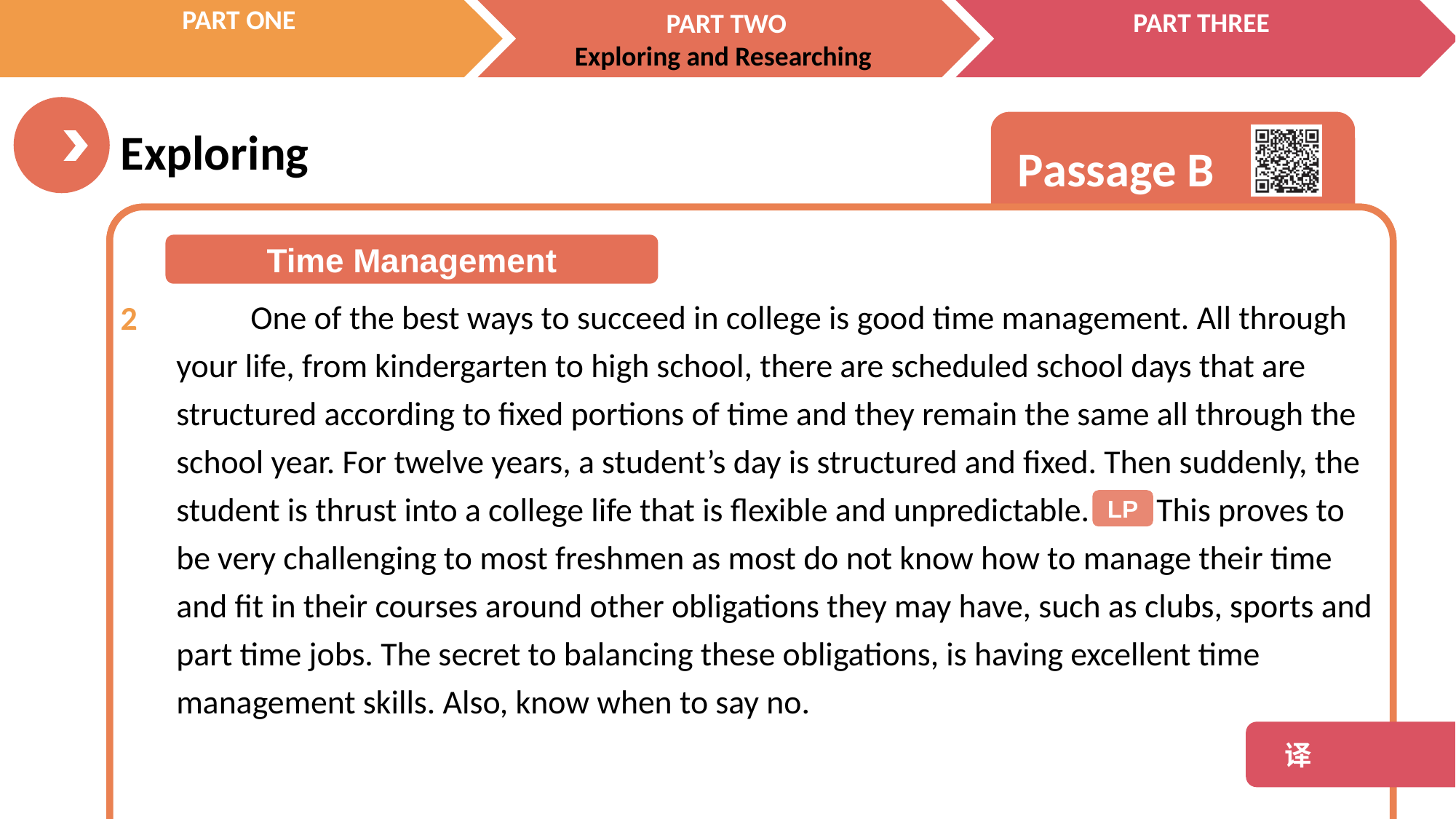

Time Management

        One of the best ways to succeed in college is good time management. All through your life, from kindergarten to high school, there are scheduled school days that are structured according to fixed portions of time and they remain the same all through the school year. For twelve years, a student’s day is structured and fixed. Then suddenly, the student is thrust into a college life that is flexible and unpredictable.         This proves to be very challenging to most freshmen as most do not know how to manage their time and fit in their courses around other obligations they may have, such as clubs, sports and part time jobs. The secret to balancing these obligations, is having excellent time management skills. Also, know when to say no.
2

LP
   译